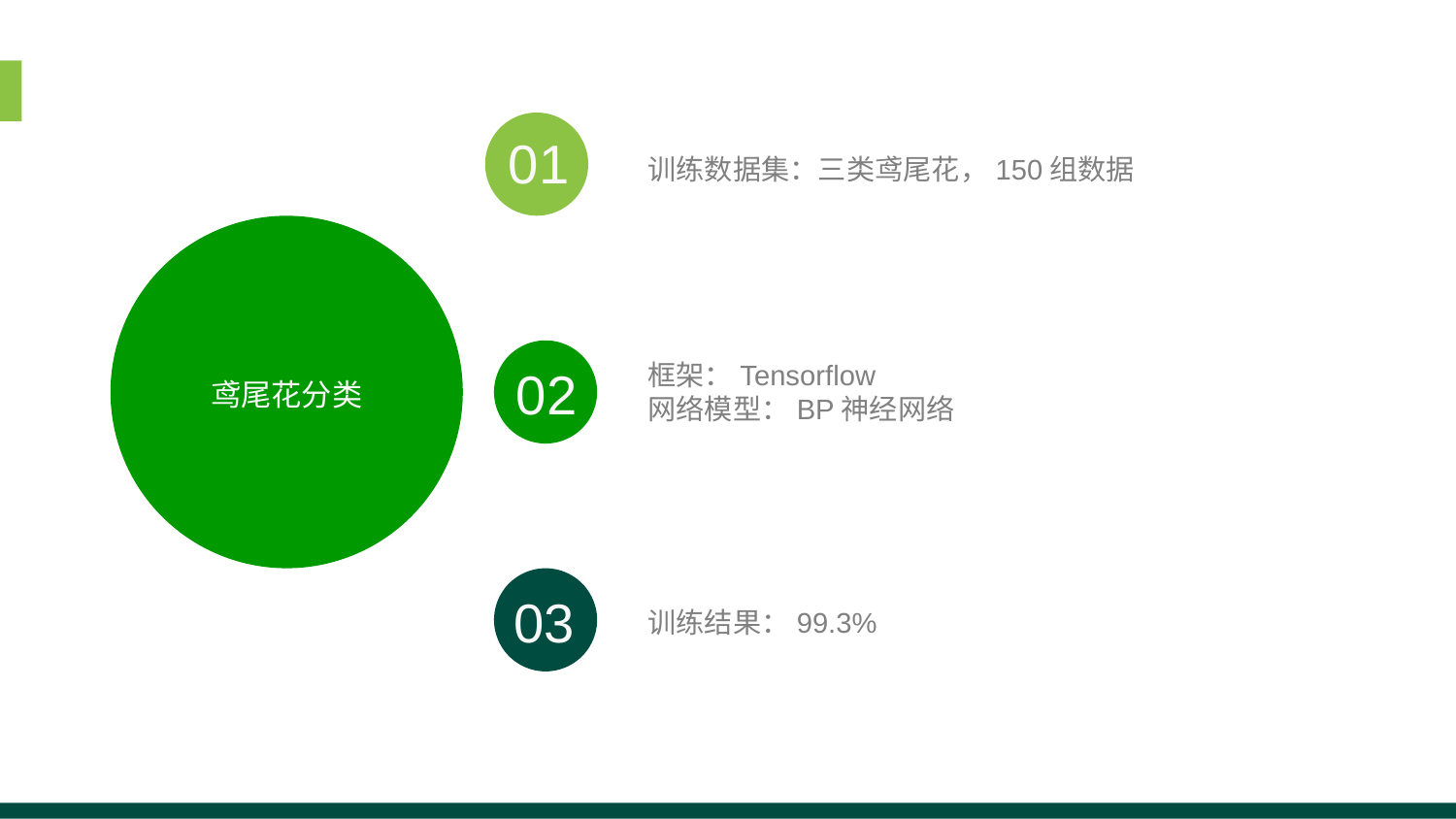

01
训练数据集：三类鸢尾花，150组数据

02
框架：Tensorflow
网络模型：BP神经网络
鸢尾花分类

03
训练结果：99.3%